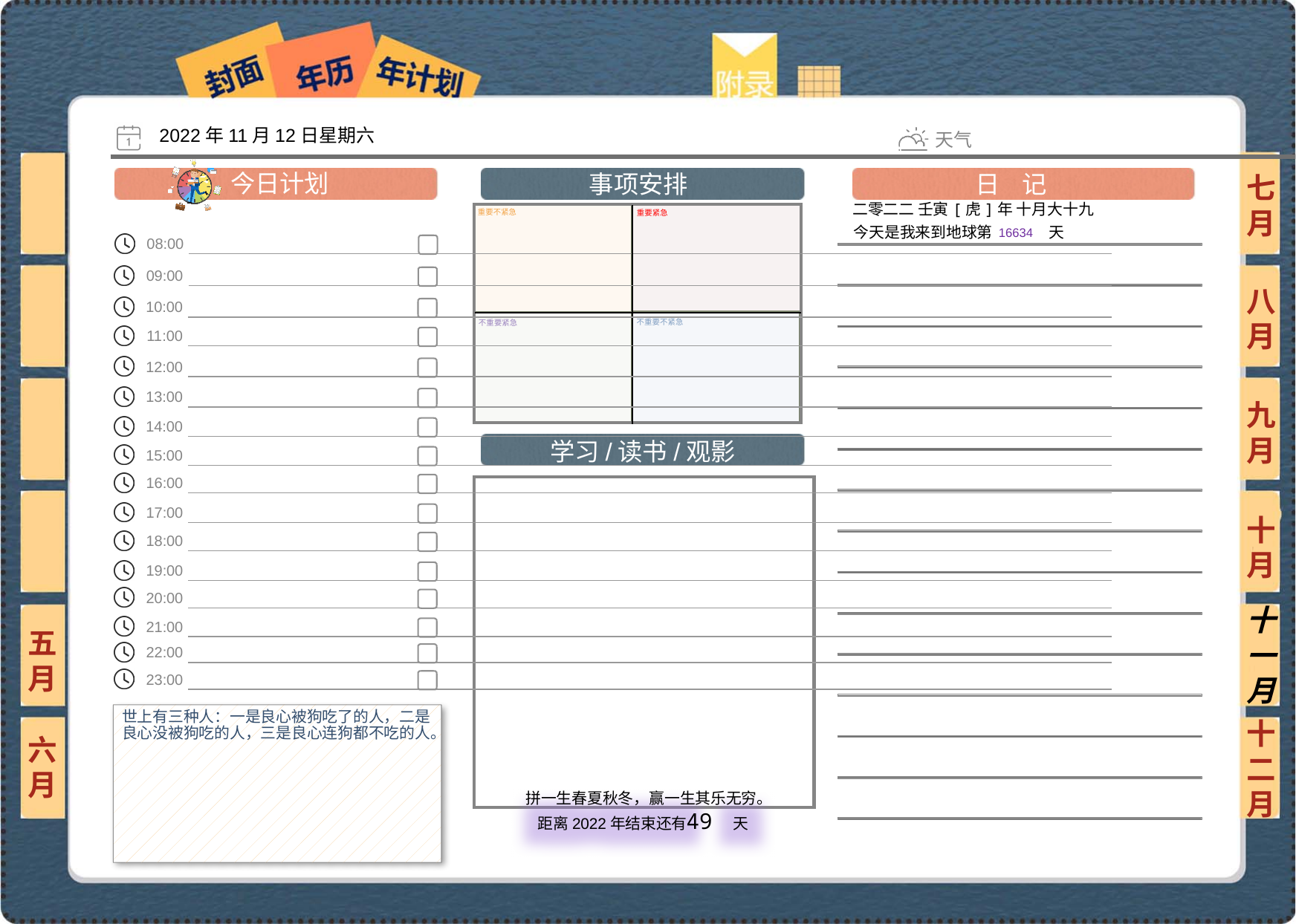

2022年11月12日星期六
七月
二零二二 壬寅[虎]年 十月大十九
16634
八月
九月
十月
十一月
五月
世上有三种人：一是良心被狗吃了的人，二是良心没被狗吃的人，三是良心连狗都不吃的人。

六月
十二月
49
 拼一生春夏秋冬，赢一生其乐无穷。